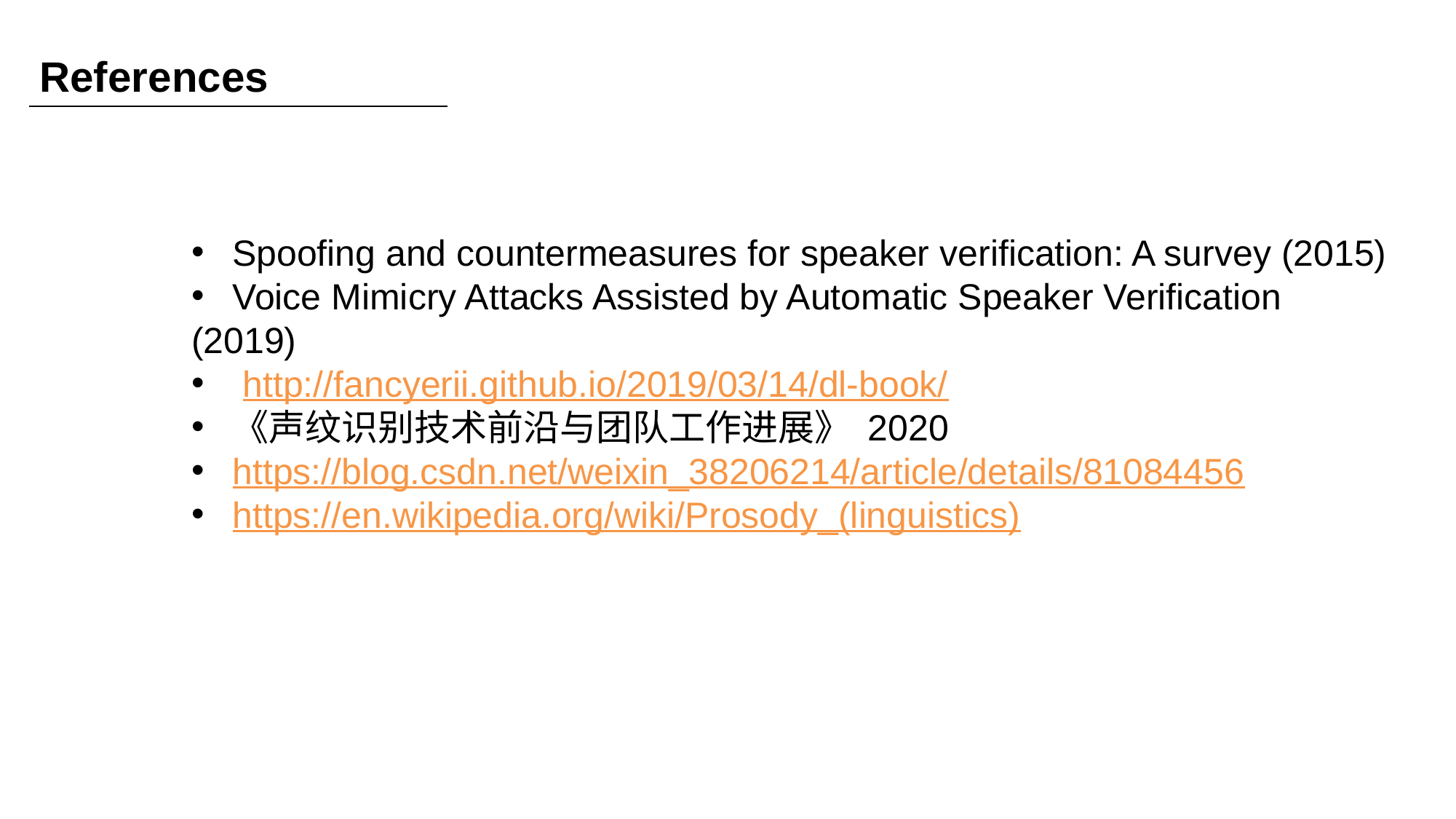

References
Spoofing and countermeasures for speaker verification: A survey (2015)
Voice Mimicry Attacks Assisted by Automatic Speaker Verification
(2019)
 http://fancyerii.github.io/2019/03/14/dl-book/
《声纹识别技术前沿与团队工作进展》 2020
https://blog.csdn.net/weixin_38206214/article/details/81084456
https://en.wikipedia.org/wiki/Prosody_(linguistics)